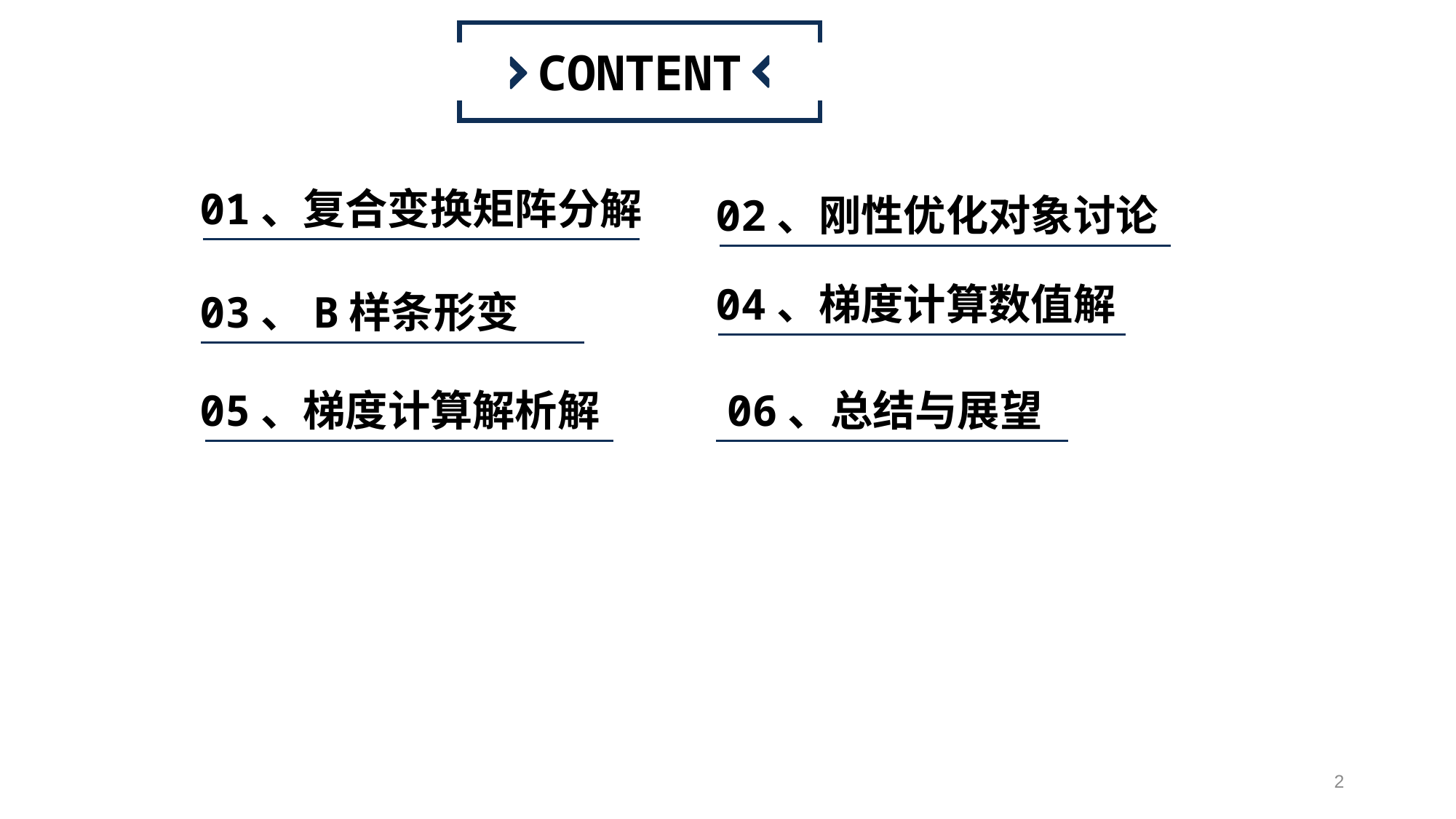

CONTENT

01、复合变换矩阵分解
02、刚性优化对象讨论
04、梯度计算数值解
03、B样条形变
06、总结与展望
05、梯度计算解析解
2